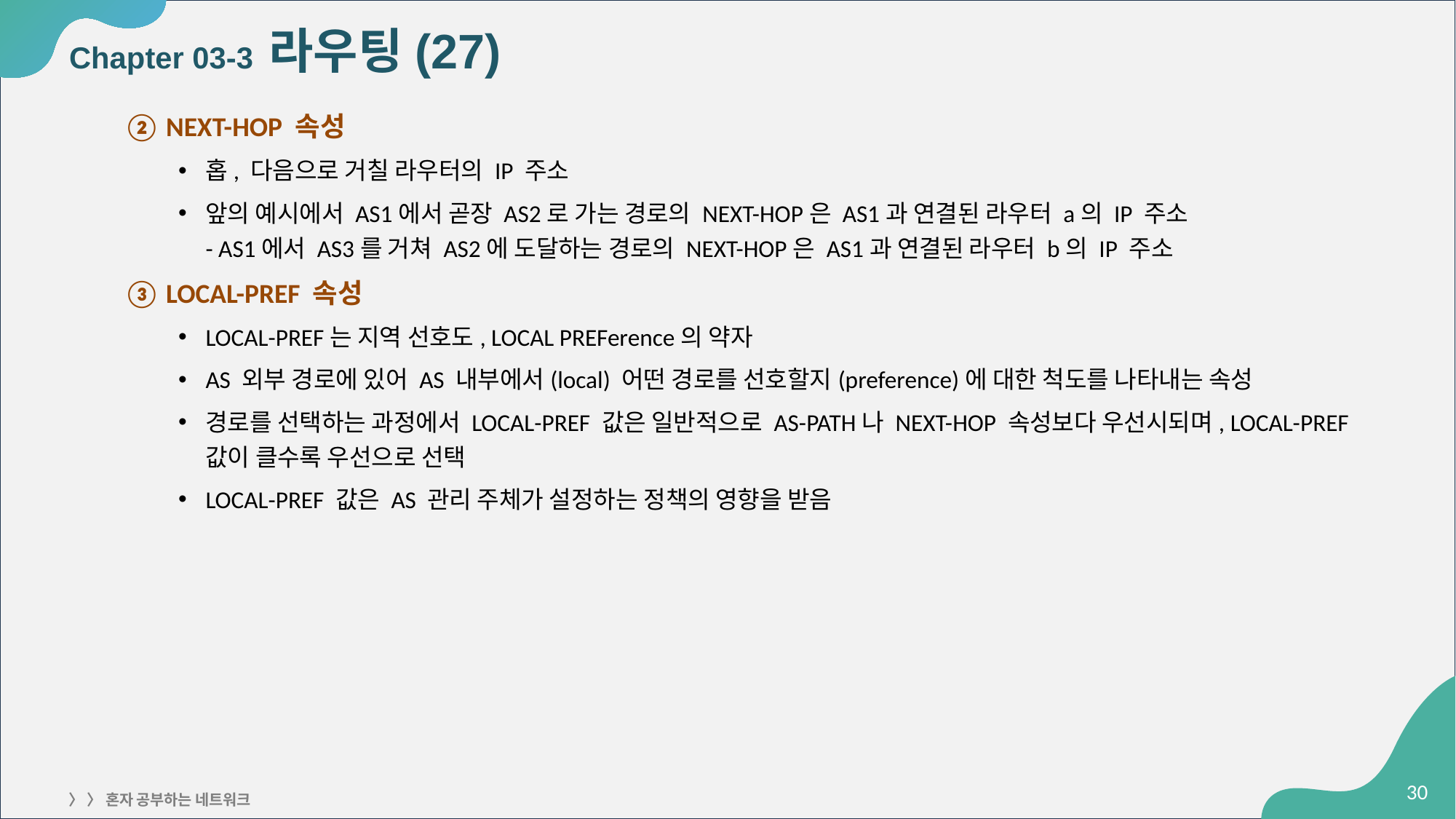

# Chapter 03-3 라우팅(27)
② NEXT-HOP 속성
홉, 다음으로 거칠 라우터의 IP 주소
앞의 예시에서 AS1에서 곧장 AS2로 가는 경로의 NEXT-HOP은 AS1과 연결된 라우터 a의 IP 주소
- AS1에서 AS3를 거쳐 AS2에 도달하는 경로의 NEXT-HOP은 AS1과 연결된 라우터 b의 IP 주소
③ LOCAL-PREF 속성
LOCAL-PREF는 지역 선호도, LOCAL PREFerence의 약자
AS 외부 경로에 있어 AS 내부에서(local) 어떤 경로를 선호할지(preference)에 대한 척도를 나타내는 속성
경로를 선택하는 과정에서 LOCAL-PREF 값은 일반적으로 AS-PATH나 NEXT-HOP 속성보다 우선시되며, LOCAL-PREF 값이 클수록 우선으로 선택
LOCAL-PREF 값은 AS 관리 주체가 설정하는 정책의 영향을 받음

30
〉 〉 혼자 공부하는 네트워크